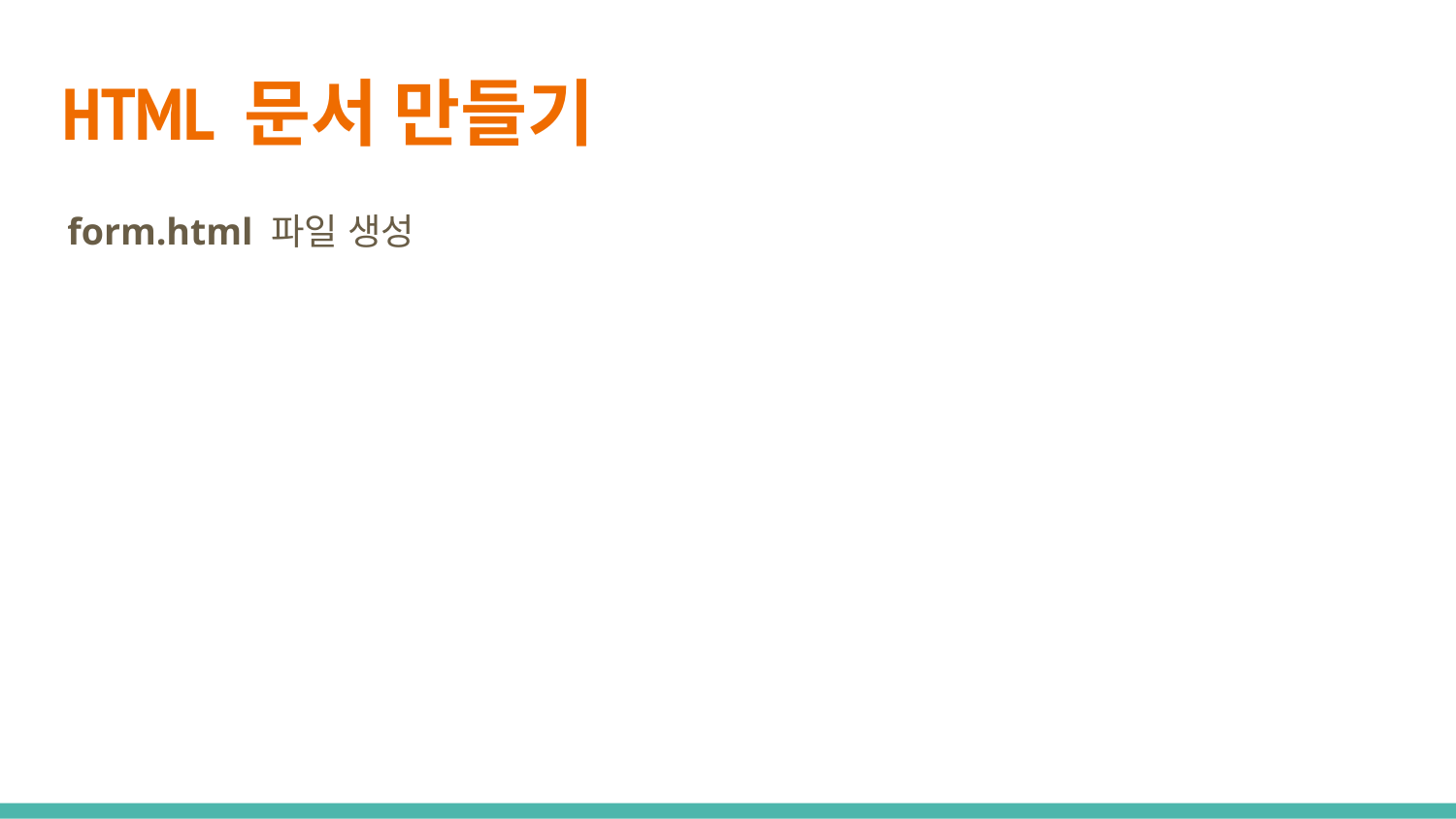

# HTML 문서 만들기
form.html 파일 생성